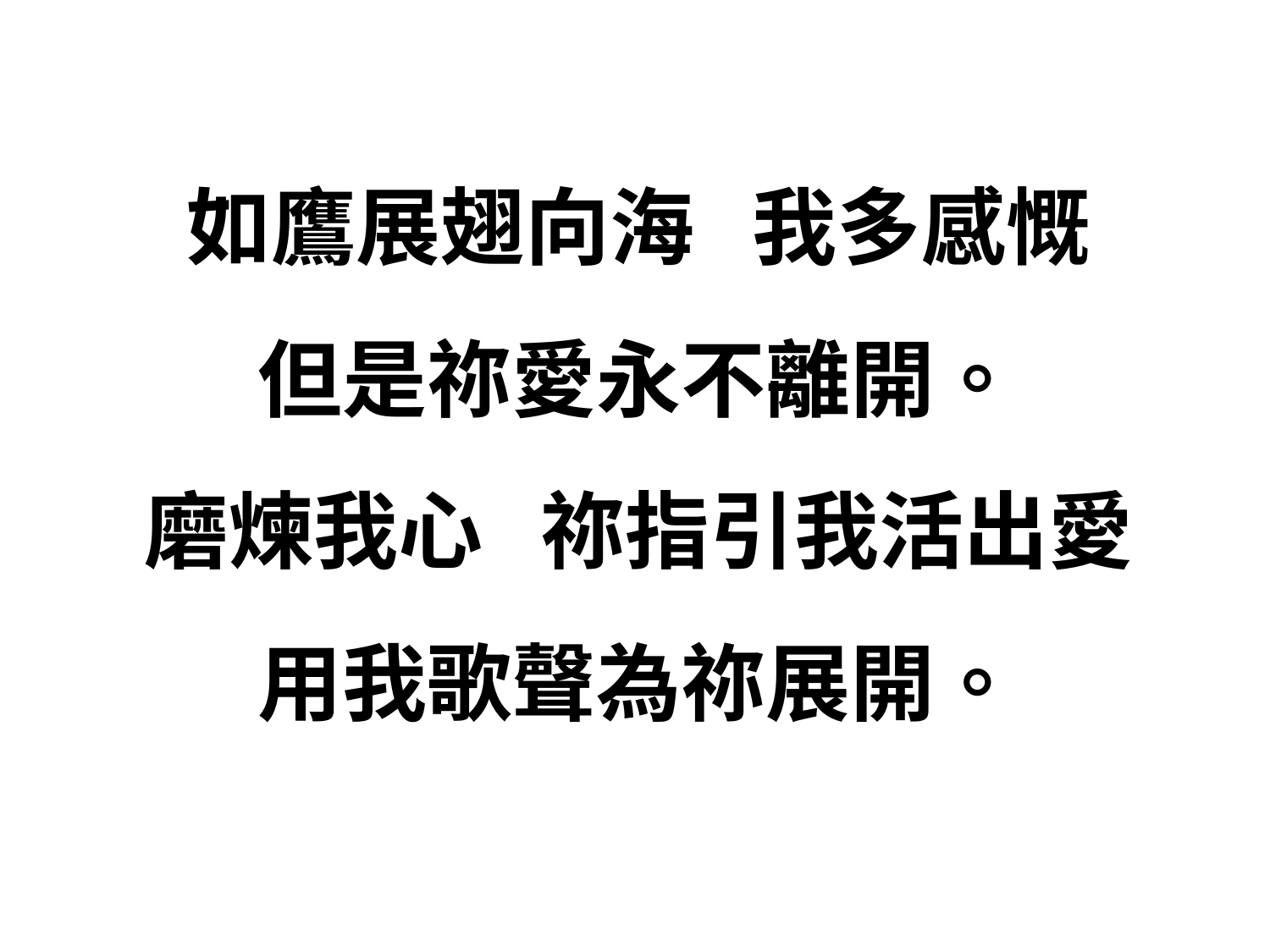

# 如鷹展翅向海   我多感慨 但是祢愛永不離開。 磨煉我心   祢指引我活出愛 用我歌聲為祢展開。